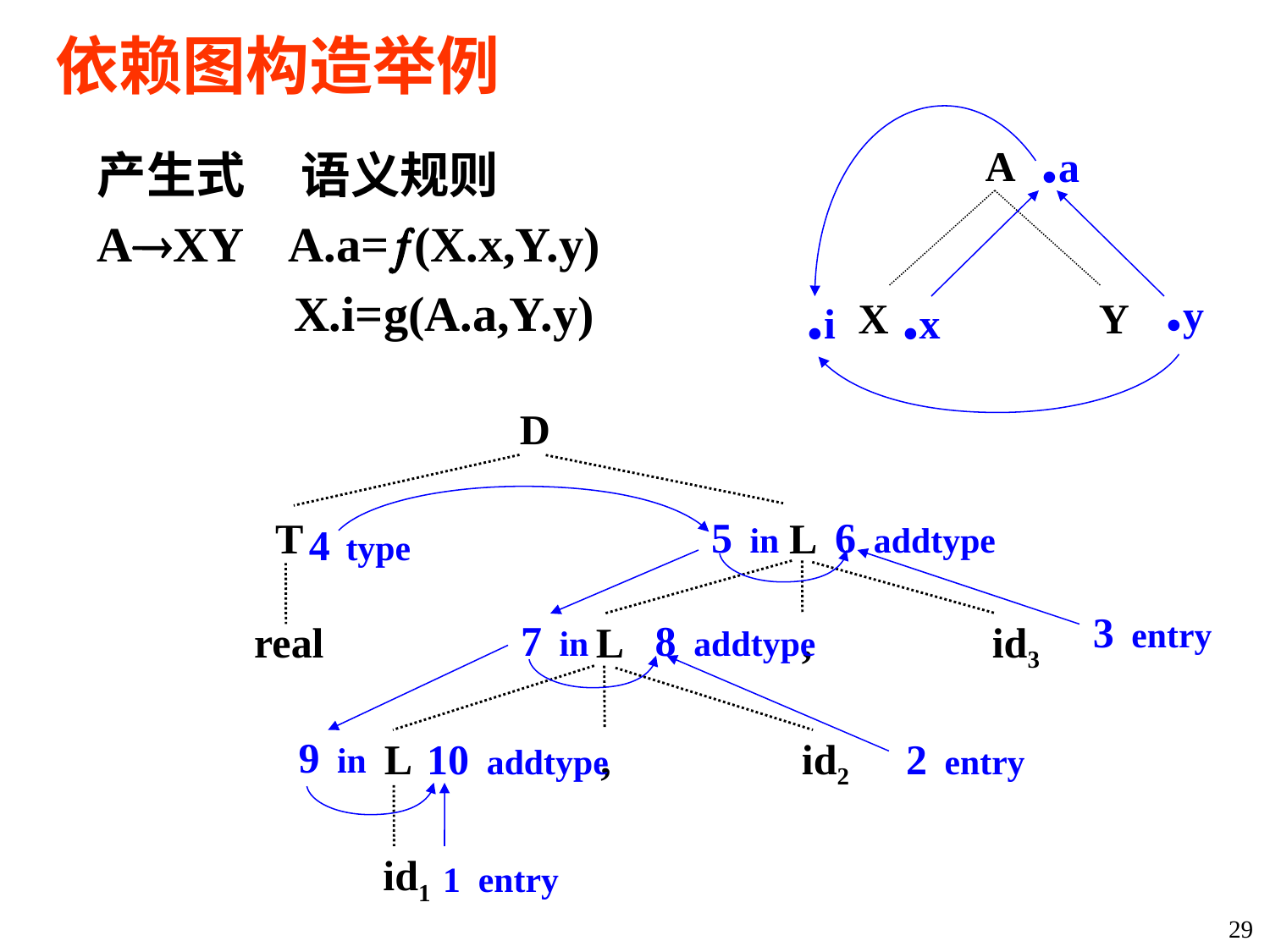

# 依赖图构造举例

.a
            A

X                    Y

产生式     语义规则
A→XY    A.a=ƒ(X.x,Y.y)
                X.i=g(A.a,Y.y)

.y
.i
.x
D

T                                              L

real
L                 ,                 id3

L                  ,                  id2

id1
5 in
6 addtype

4 type

 3 entry
  2 entry
  1 entry
7 in
 8 addtype

9 in
10 addtype

29